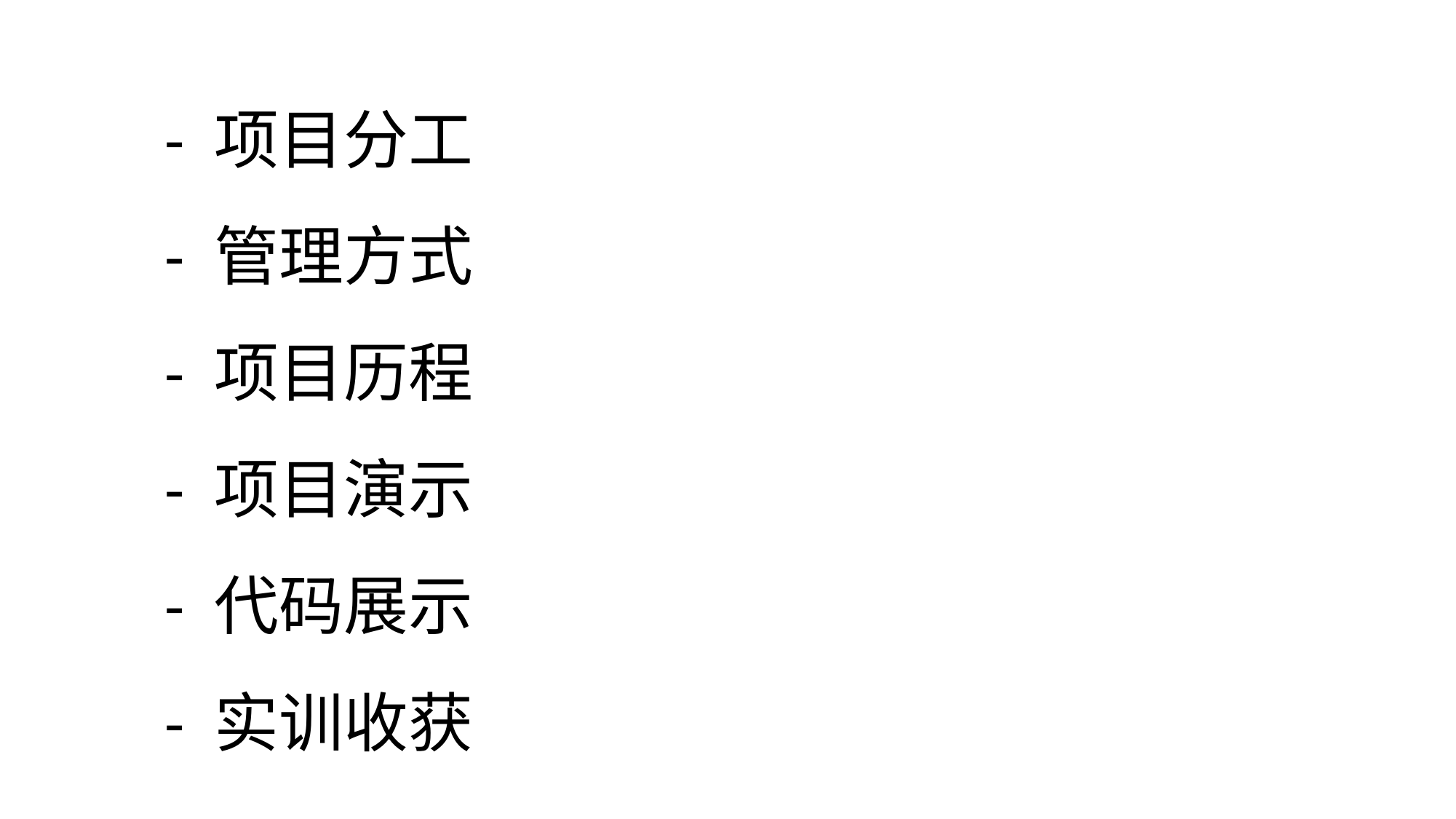

# - 项目分工 - 管理方式 - 项目历程 - 项目演示 - 代码展示 - 实训收获